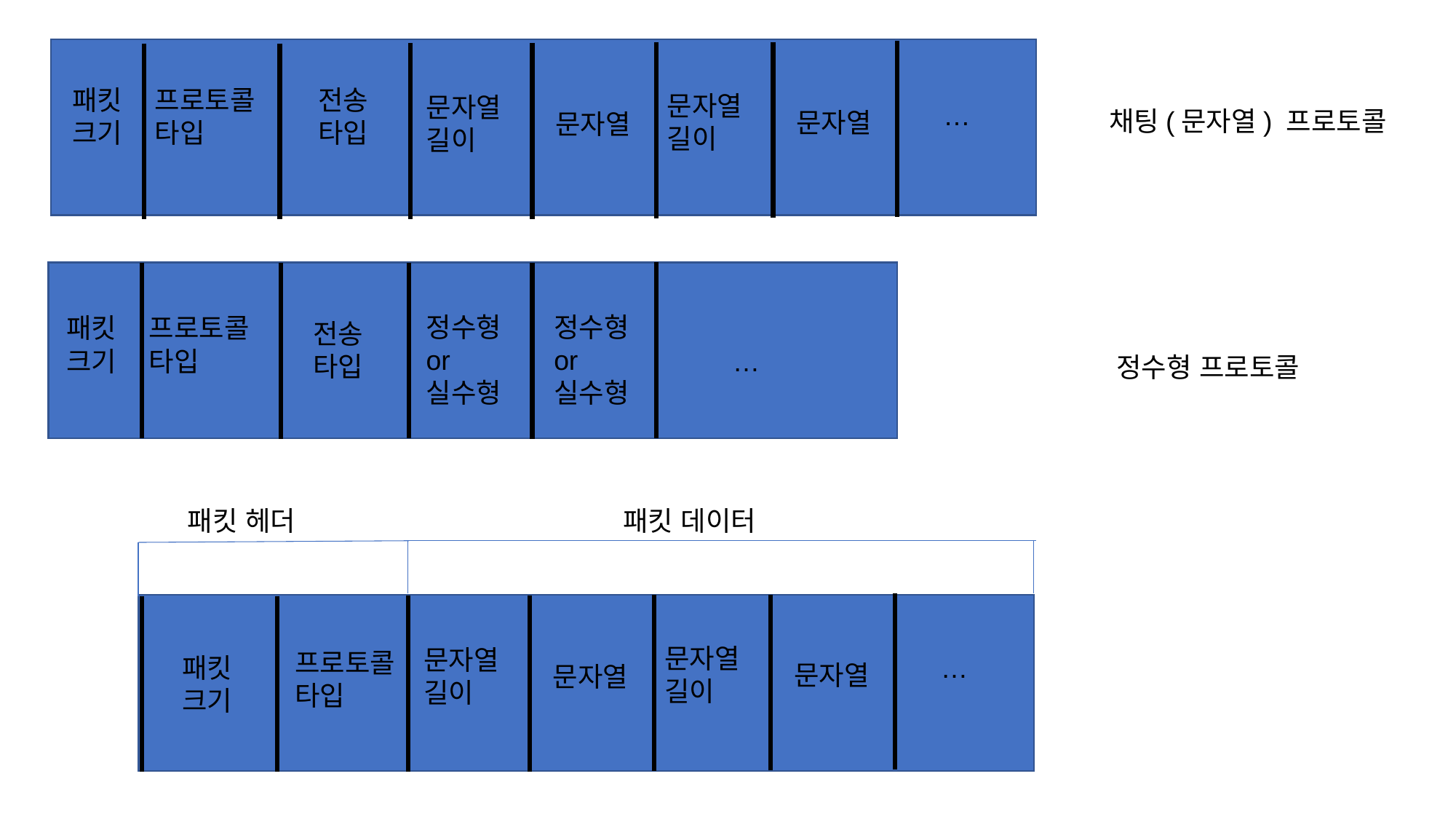

패킷크기
프로토콜
타입
전송타입
문자열길이
문자열길이
…
채팅(문자열) 프로토콜
문자열
문자열

정수형 or
실수형
정수형 or
실수형
패킷크기
프로토콜
타입
전송타입
…
정수형 프로토콜
패킷 헤더
패킷 데이터

문자열길이
문자열길이
프로토콜
타입
패킷크기
…
문자열
문자열